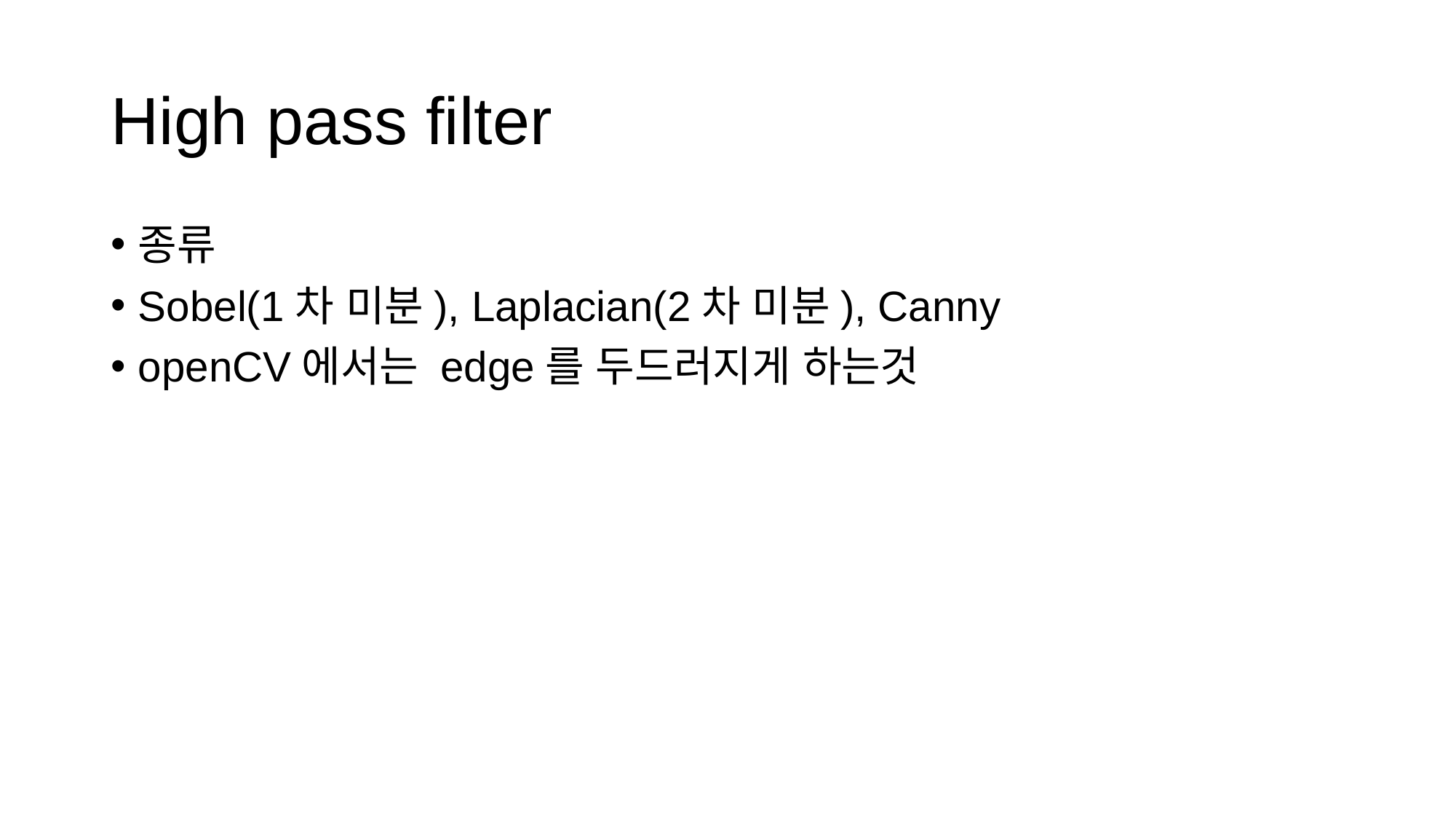

# High pass filter
종류
Sobel(1차 미분), Laplacian(2차 미분), Canny
openCV에서는 edge를 두드러지게 하는것